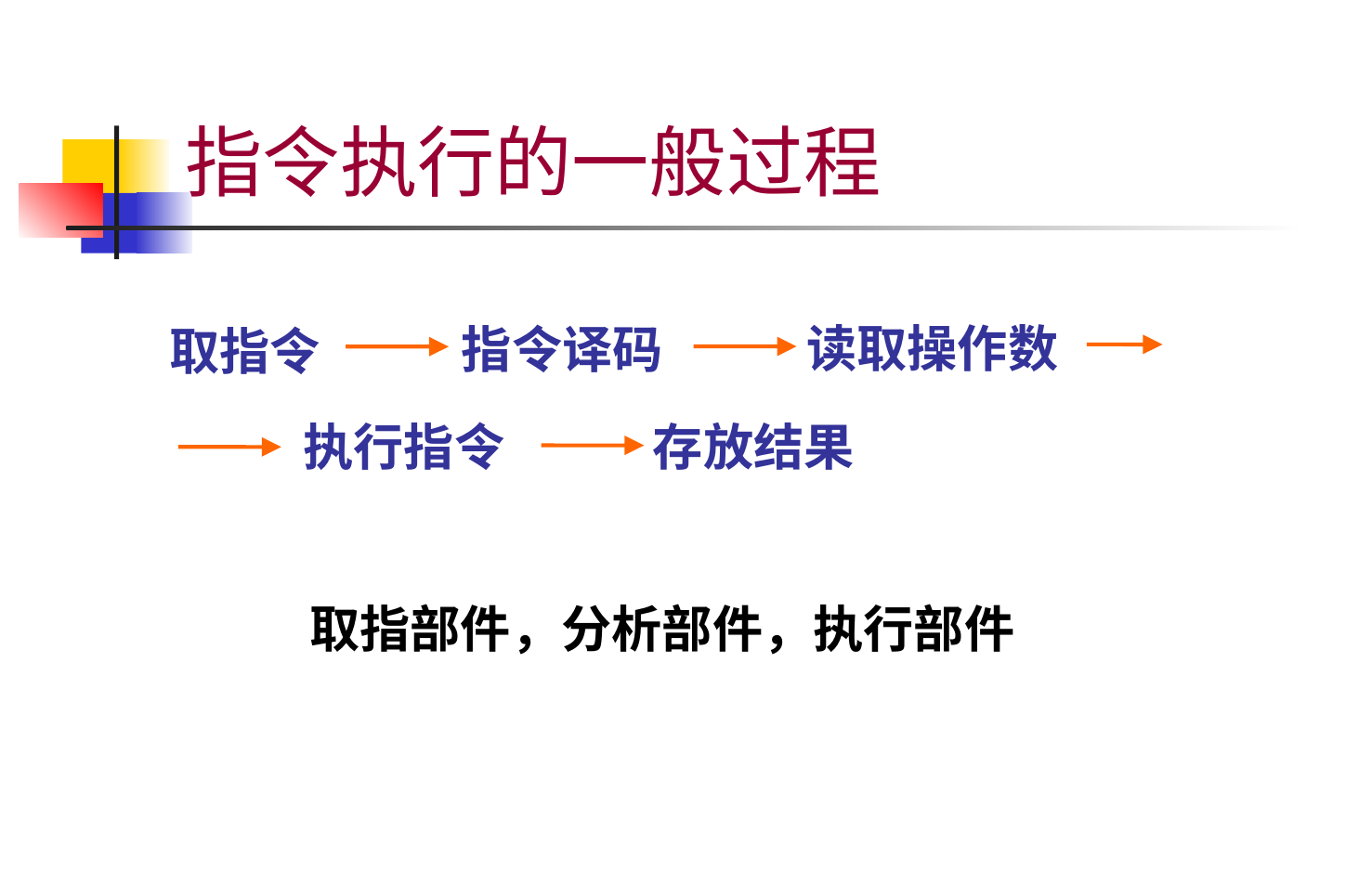

# 指令执行的一般过程
取指令
读取操作数
指令译码

执行指令
存放结果

取指部件，分析部件，执行部件
8